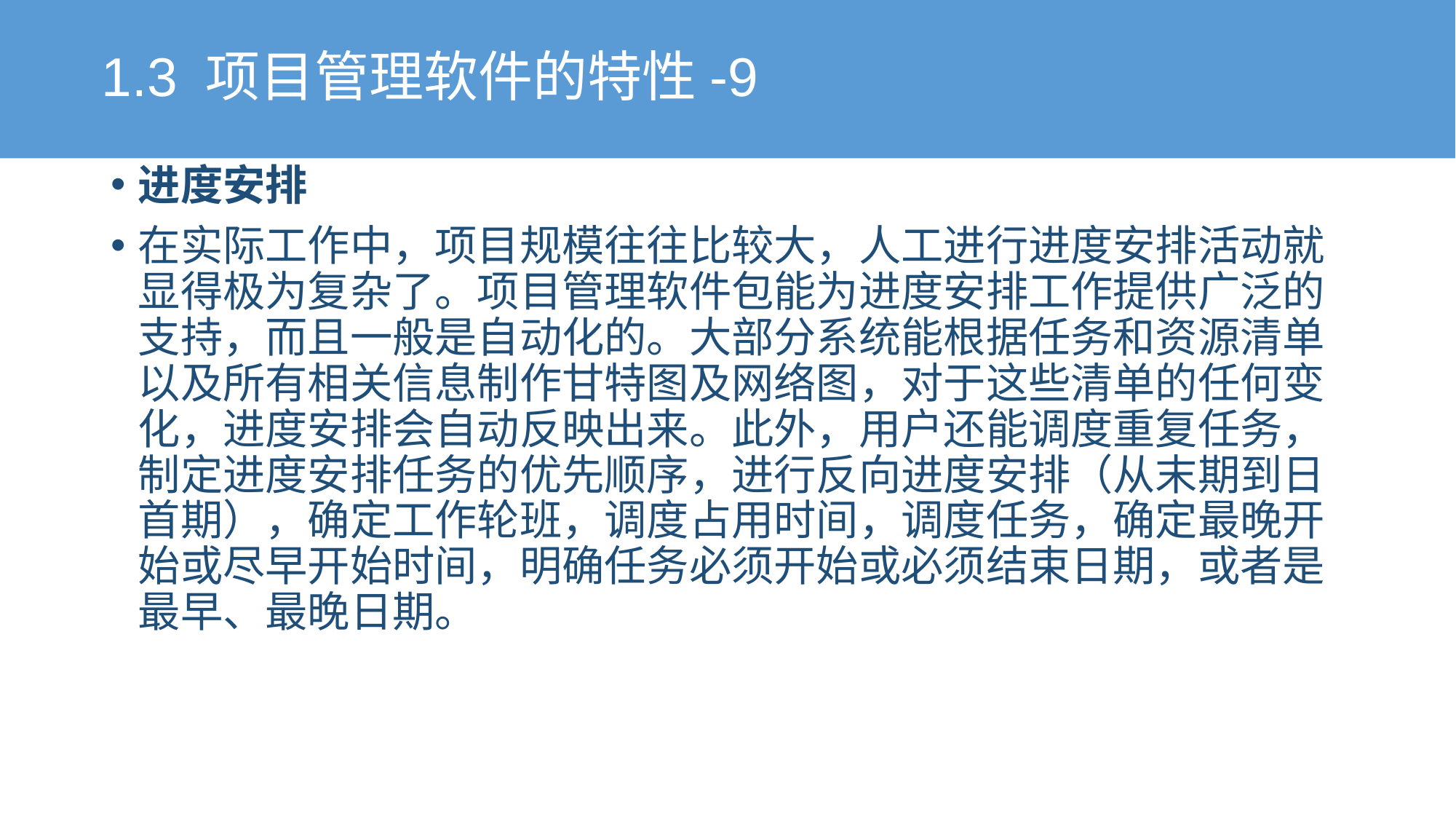

# 1.3 项目管理软件的特性-9
进度安排
在实际工作中，项目规模往往比较大，人工进行进度安排活动就显得极为复杂了。项目管理软件包能为进度安排工作提供广泛的支持，而且一般是自动化的。大部分系统能根据任务和资源清单以及所有相关信息制作甘特图及网络图，对于这些清单的任何变化，进度安排会自动反映出来。此外，用户还能调度重复任务，制定进度安排任务的优先顺序，进行反向进度安排（从末期到日首期），确定工作轮班，调度占用时间，调度任务，确定最晚开始或尽早开始时间，明确任务必须开始或必须结束日期，或者是最早、最晚日期。